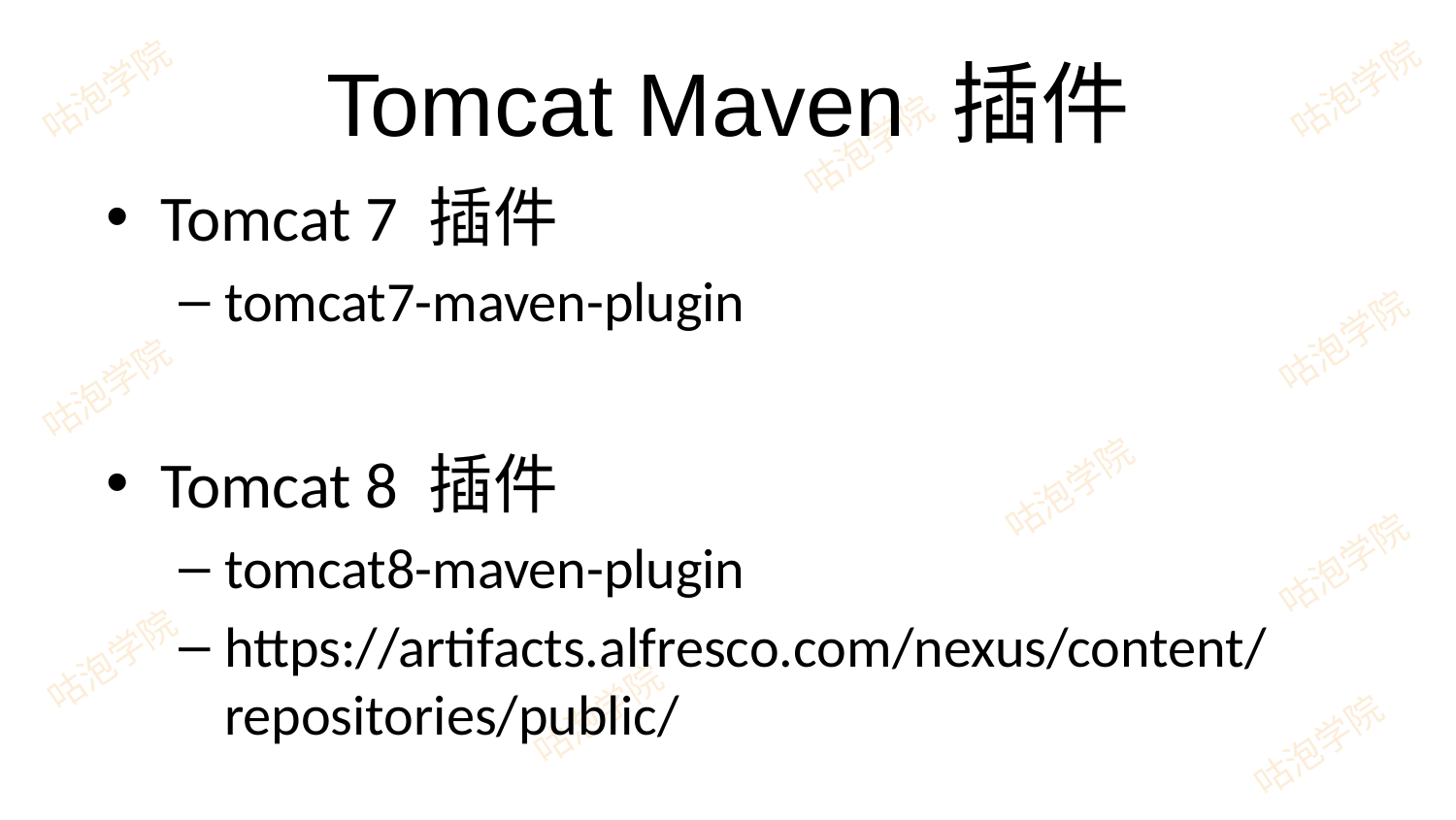

# Tomcat Maven 插件
Tomcat 7 插件
tomcat7-maven-plugin

Tomcat 8 插件
tomcat8-maven-plugin
https://artifacts.alfresco.com/nexus/content/repositories/public/